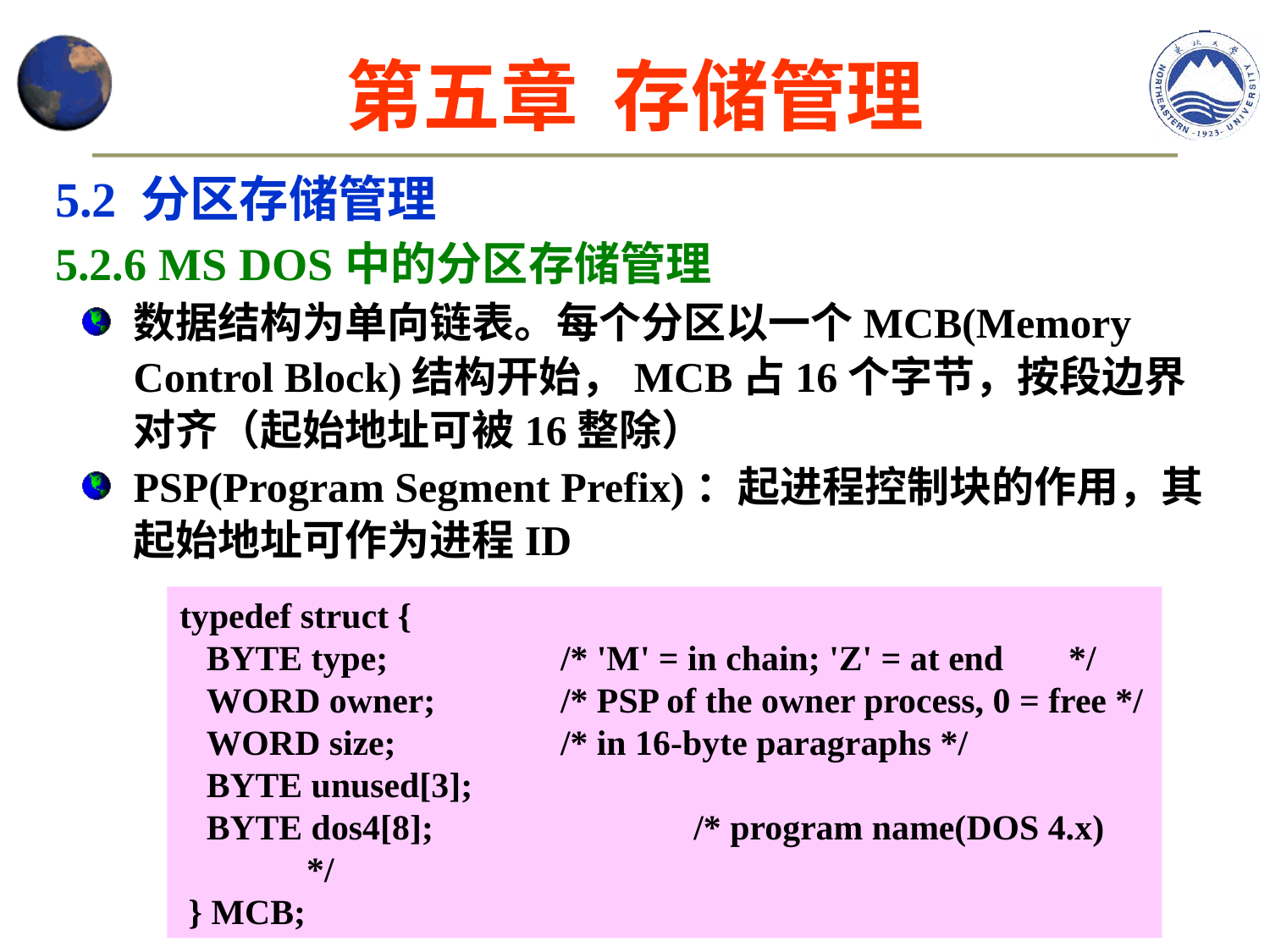

第五章  存储管理
5.2 分区存储管理
5.2.6 MS DOS中的分区存储管理
数据结构为单向链表。每个分区以一个MCB(Memory Control Block)结构开始，MCB占16个字节，按段边界对齐（起始地址可被16整除）
PSP(Program Segment Prefix)：起进程控制块的作用，其起始地址可作为进程ID
typedef struct {
   BYTE type;		/* 'M' = in chain; 'Z' = at end	*/
   WORD owner;	/* PSP of the owner process, 0 = free */
   WORD size;		/* in 16-byte paragraphs */
   BYTE unused[3];
   BYTE dos4[8];	               /* program name(DOS 4.x)	*/
 } MCB;